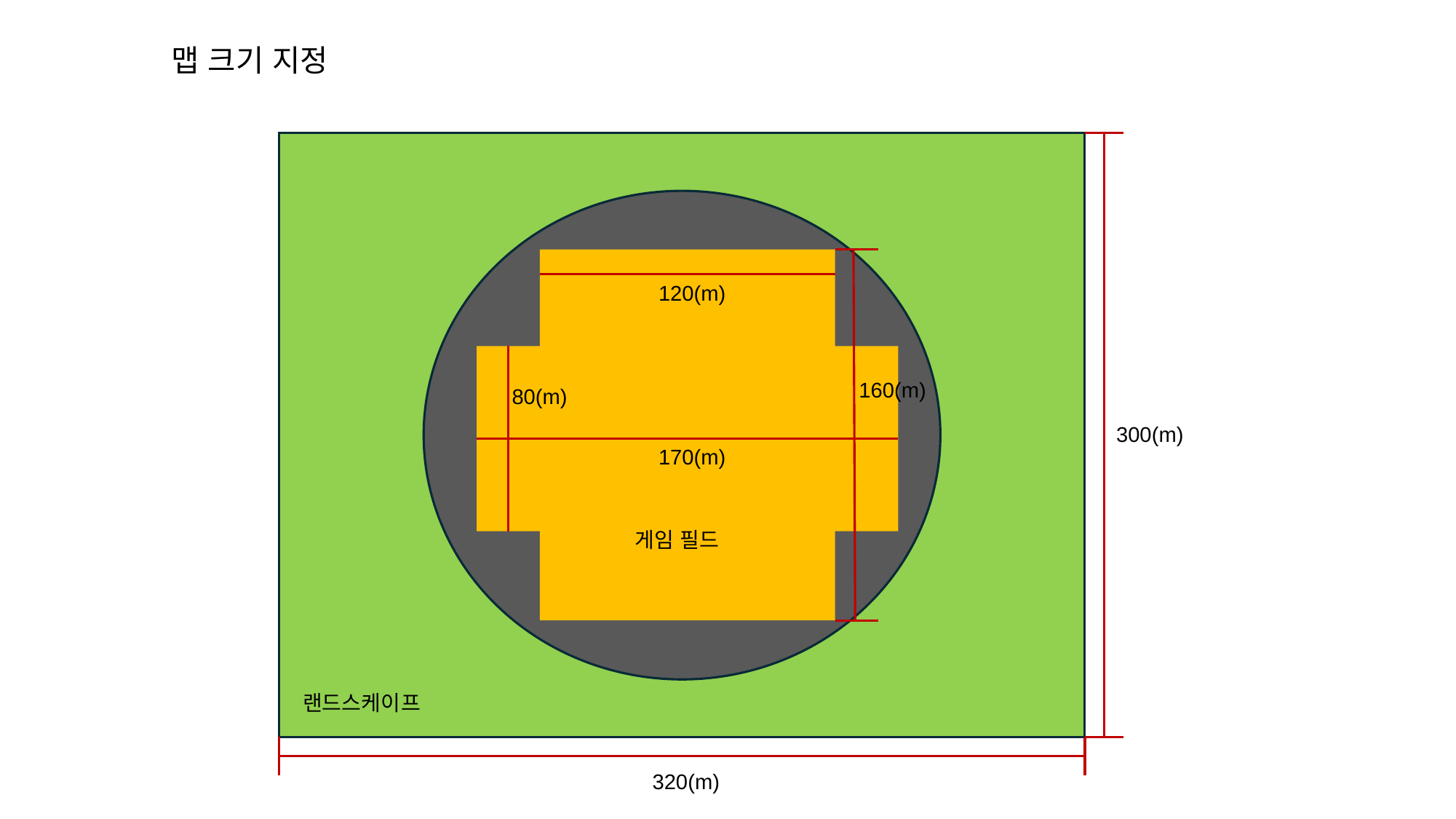

# 맵 크기 지정

120(m)
160(m)
80(m)
300(m)
170(m)
게임 필드
랜드스케이프
320(m)